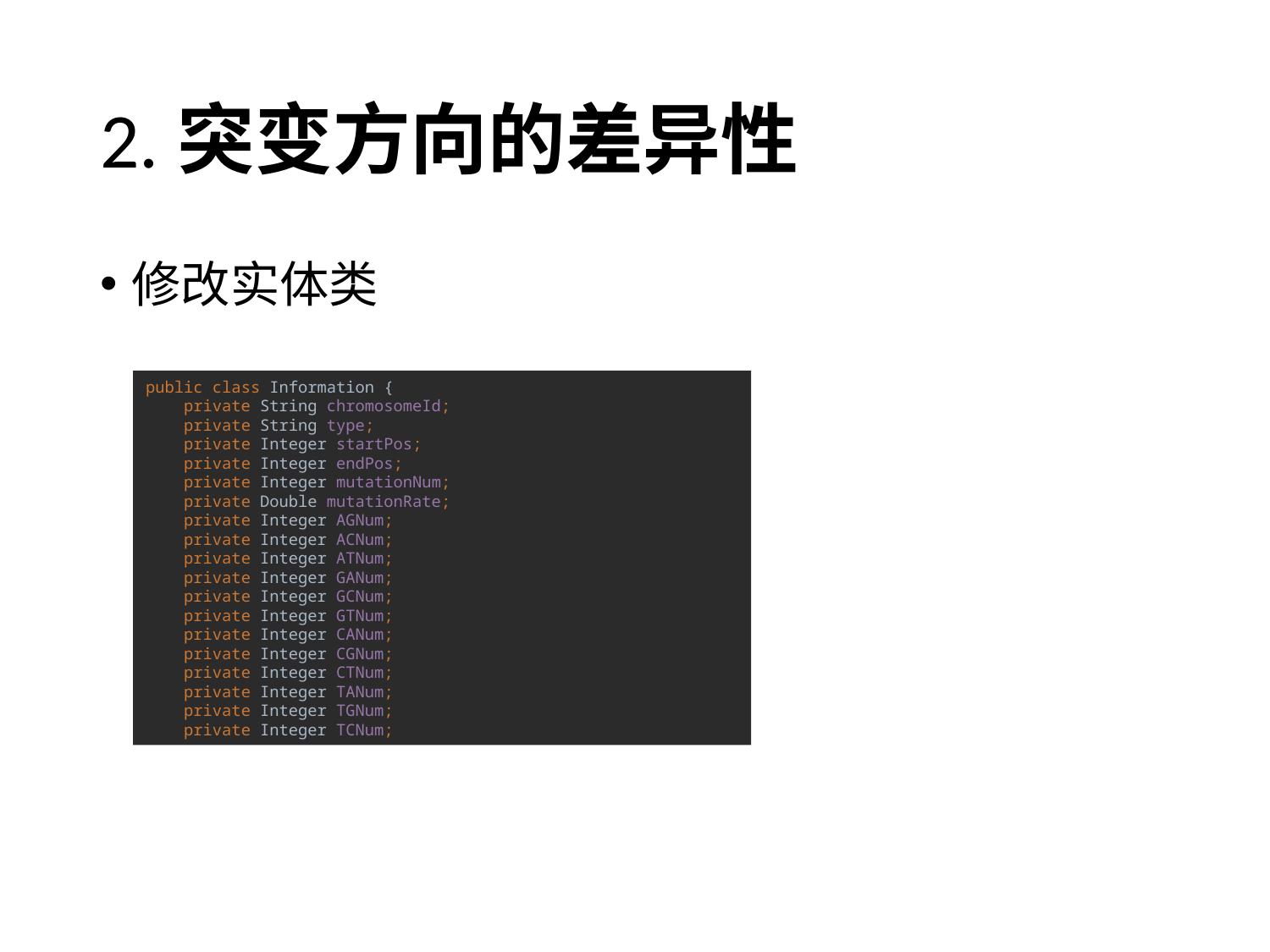

# 2.突变方向的差异性
修改实体类
public class Information {
    private String chromosomeId;
    private String type;
    private Integer startPos;
    private Integer endPos;
    private Integer mutationNum;
    private Double mutationRate;
    private Integer AGNum;
    private Integer ACNum;
    private Integer ATNum;
    private Integer GANum;
    private Integer GCNum;
    private Integer GTNum;
    private Integer CANum;
    private Integer CGNum;
    private Integer CTNum;
    private Integer TANum;
    private Integer TGNum;
    private Integer TCNum;